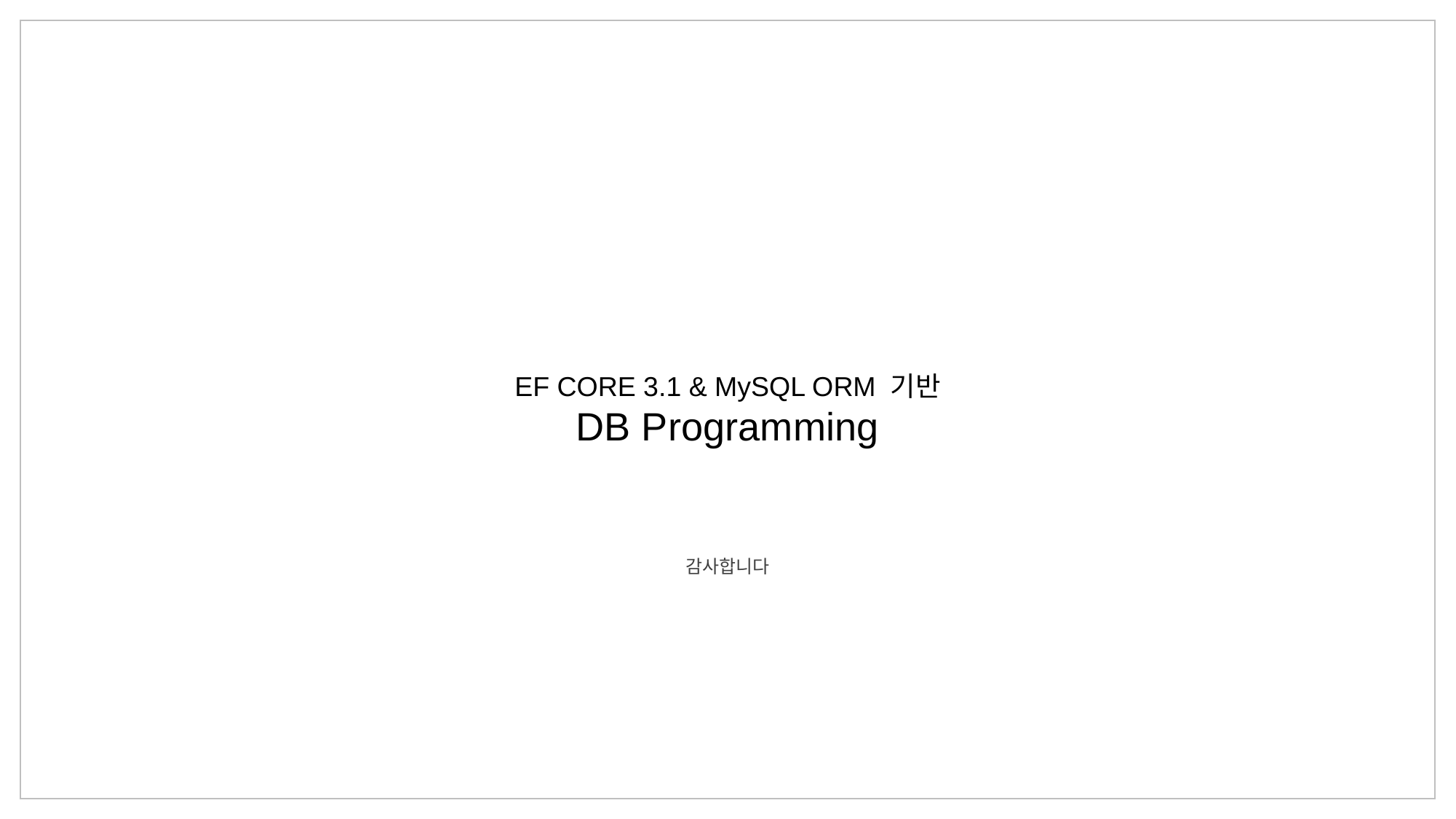

EF CORE 3.1 & MySQL ORM 기반
DB Programming
감사합니다